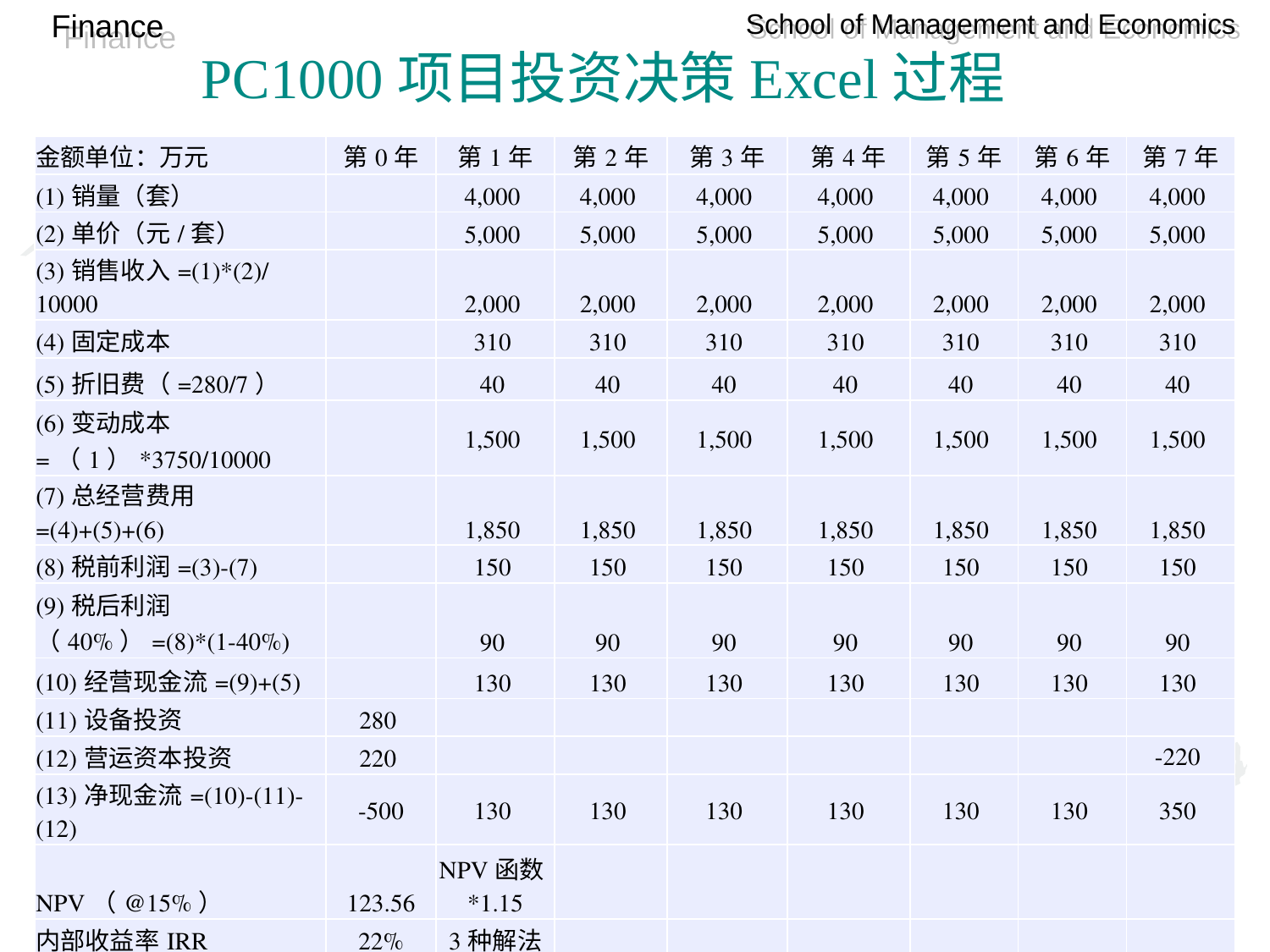

# PC1000项目投资决策Excel过程
| 金额单位：万元 | 第0年 | 第1年 | 第2年 | 第3年 | 第4年 | 第5年 | 第6年 | 第7年 |
| --- | --- | --- | --- | --- | --- | --- | --- | --- |
| (1)销量（套） |  | 4,000 | 4,000 | 4,000 | 4,000 | 4,000 | 4,000 | 4,000 |
| (2)单价（元/套） |  | 5,000 | 5,000 | 5,000 | 5,000 | 5,000 | 5,000 | 5,000 |
| (3)销售收入=(1)\*(2)/10000 |  | 2,000 | 2,000 | 2,000 | 2,000 | 2,000 | 2,000 | 2,000 |
| (4)固定成本 |  | 310 | 310 | 310 | 310 | 310 | 310 | 310 |
| (5)折旧费（=280/7） |  | 40 | 40 | 40 | 40 | 40 | 40 | 40 |
| (6)变动成本=（1）\*3750/10000 |  | 1,500 | 1,500 | 1,500 | 1,500 | 1,500 | 1,500 | 1,500 |
| (7)总经营费用=(4)+(5)+(6) |  | 1,850 | 1,850 | 1,850 | 1,850 | 1,850 | 1,850 | 1,850 |
| (8)税前利润=(3)-(7) |  | 150 | 150 | 150 | 150 | 150 | 150 | 150 |
| (9)税后利润（40%）=(8)\*(1-40%) |  | 90 | 90 | 90 | 90 | 90 | 90 | 90 |
| (10)经营现金流=(9)+(5) |  | 130 | 130 | 130 | 130 | 130 | 130 | 130 |
| (11)设备投资 | 280 |  |  |  |  |  |  |  |
| (12)营运资本投资 | 220 |  |  |  |  |  |  | -220 |
| (13)净现金流=(10)-(11)-(12) | -500 | 130 | 130 | 130 | 130 | 130 | 130 | 350 |
| NPV（@15%） | 123.56 | NPV函数\*1.15 |  |  |  |  |  |  |
| 内部收益率IRR | 22% | 3种解法 |  |  |  |  |  |  |
| 投资回收期 | 3.85 |  |  |  |  |  |  |  |